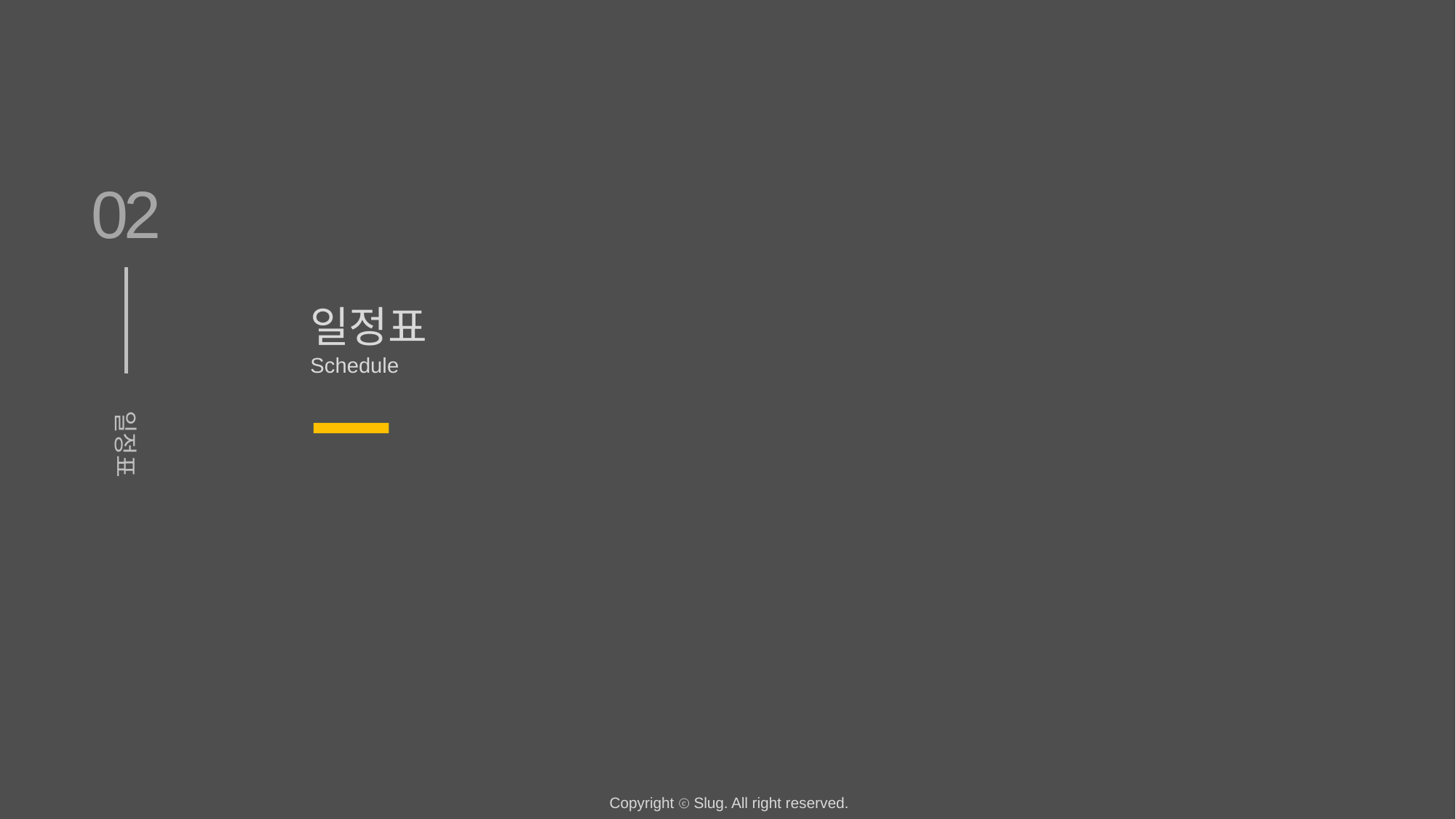

02
일정표
Schedule

일정표
Copyright ⓒ Slug. All right reserved.